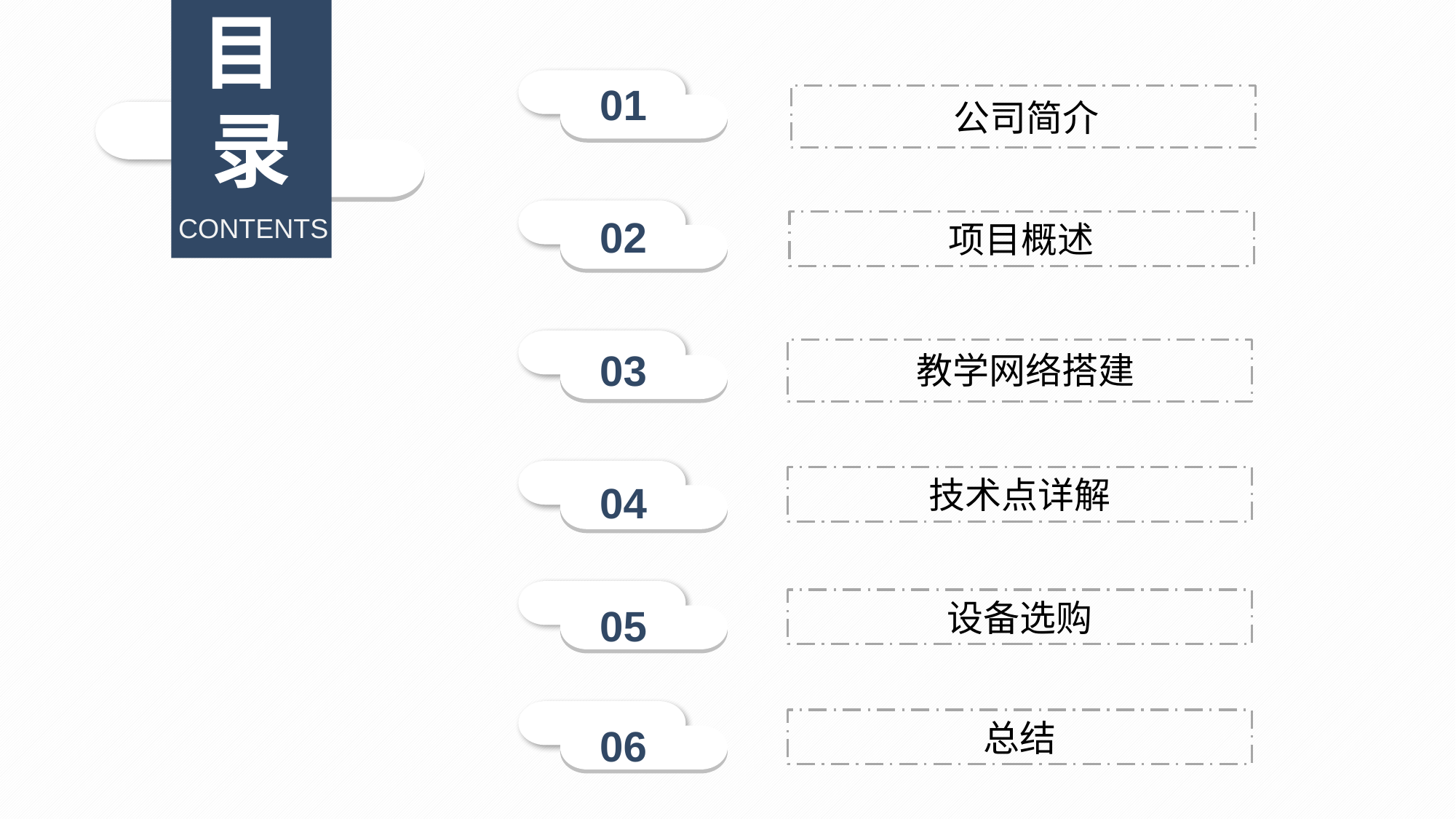

目
录

01

公司简介

02
CONTENTS
项目概述

03

  教学网络搭建

04
技术点详解

05
设备选购

06
总结